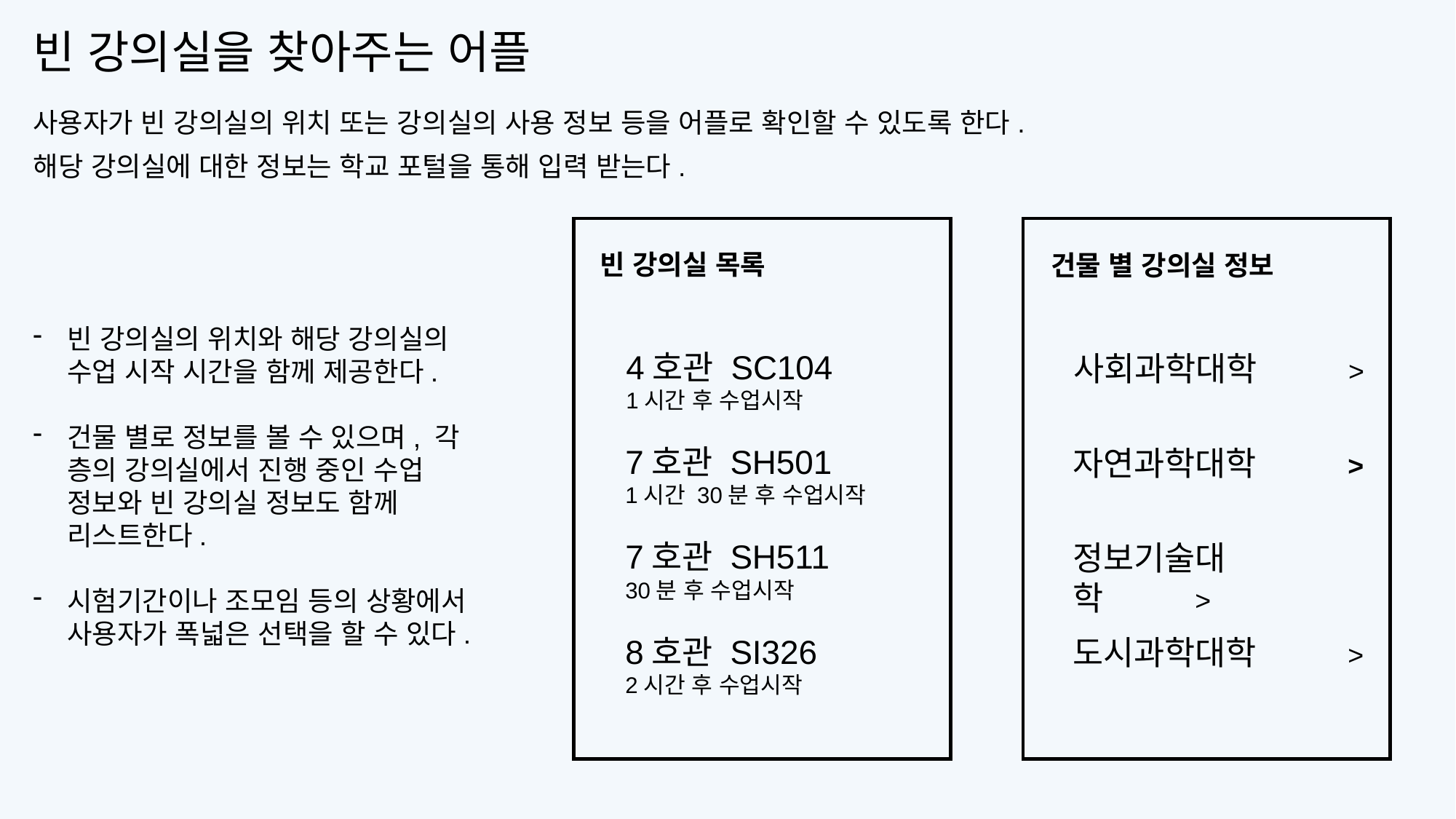

빈 강의실을 찾아주는 어플
사용자가 빈 강의실의 위치 또는 강의실의 사용 정보 등을 어플로 확인할 수 있도록 한다.
해당 강의실에 대한 정보는 학교 포털을 통해 입력 받는다.

빈 강의실 목록
4호관 SC104
1시간 후 수업시작
7호관 SH501
1시간 30분 후 수업시작
7호관 SH511
30분 후 수업시작
8호관 SI326
2시간 후 수업시작
건물 별 강의실 정보
빈 강의실의 위치와 해당 강의실의 수업 시작 시간을 함께 제공한다.

건물 별로 정보를 볼 수 있으며, 각 층의 강의실에서 진행 중인 수업 정보와 빈 강의실 정보도 함께 리스트한다.

시험기간이나 조모임 등의 상황에서 사용자가 폭넓은 선택을 할 수 있다.
사회과학대학         >
자연과학대학         >
정보기술대학         >
도시과학대학         >